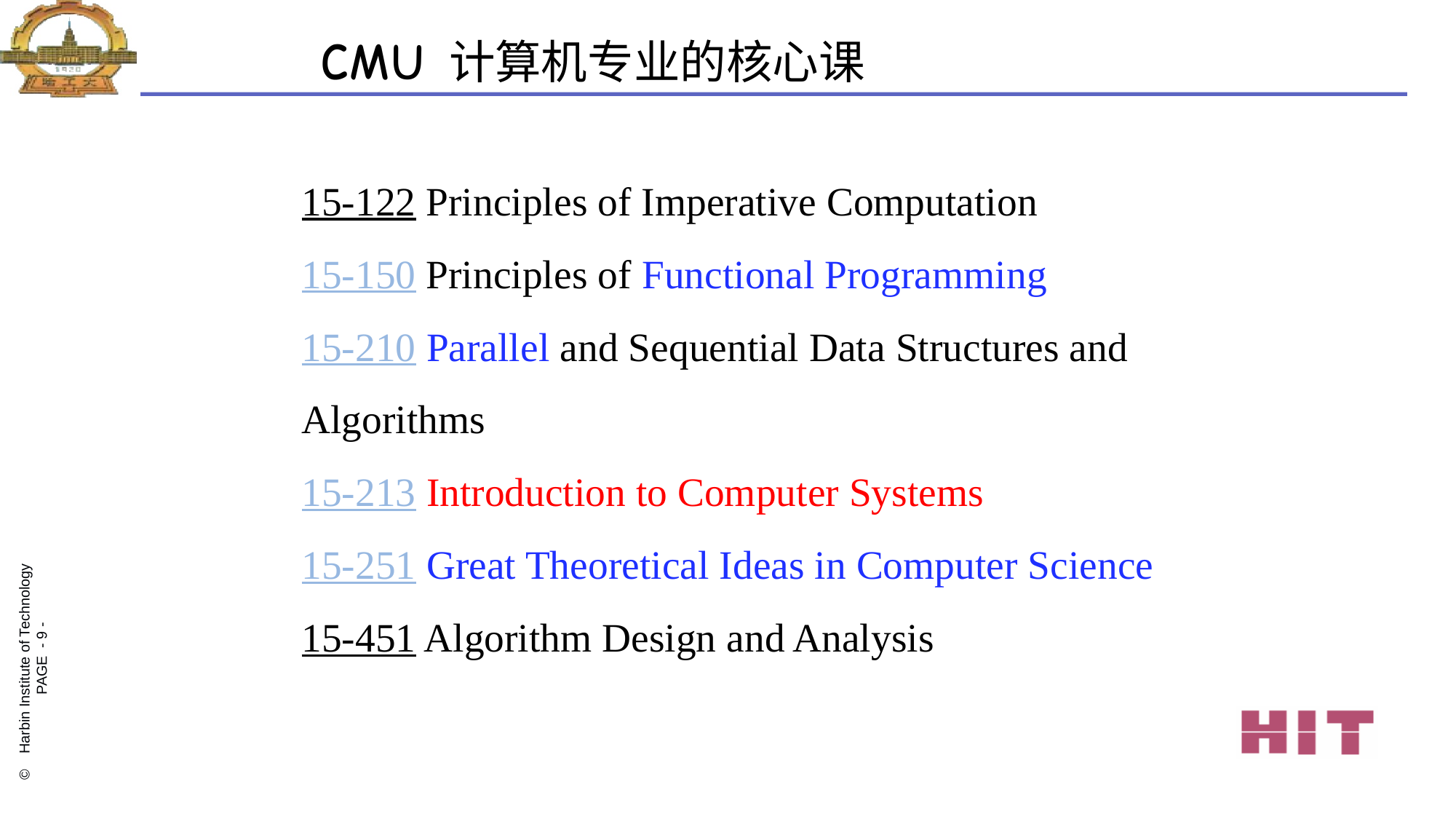

CMU 计算机专业的核心课
15-122 Principles of Imperative Computation
15-150 Principles of Functional Programming
15-210 Parallel and Sequential Data Structures and Algorithms
15-213 Introduction to Computer Systems
15-251 Great Theoretical Ideas in Computer Science
15-451 Algorithm Design and Analysis